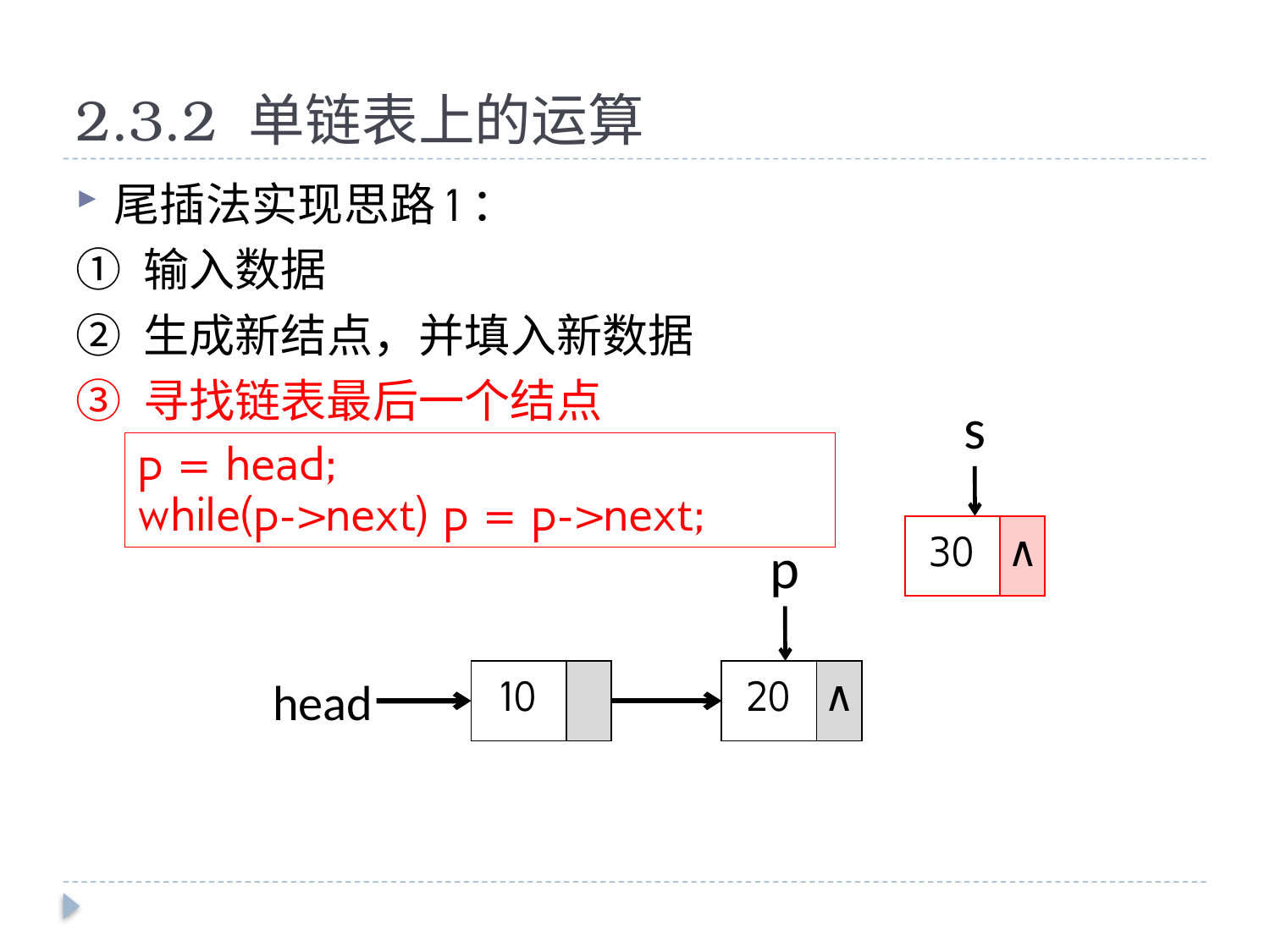

# 2.3.2 单链表上的运算
尾插法实现思路1：
① 输入数据
② 生成新结点，并填入新数据
③ 寻找链表最后一个结点
s
p = head;
while(p->next) p = p->next;
| 30 | ∧ |
| --- | --- |
p
| 10 |  |
| --- | --- |
| 20 | ∧ |
| --- | --- |
head